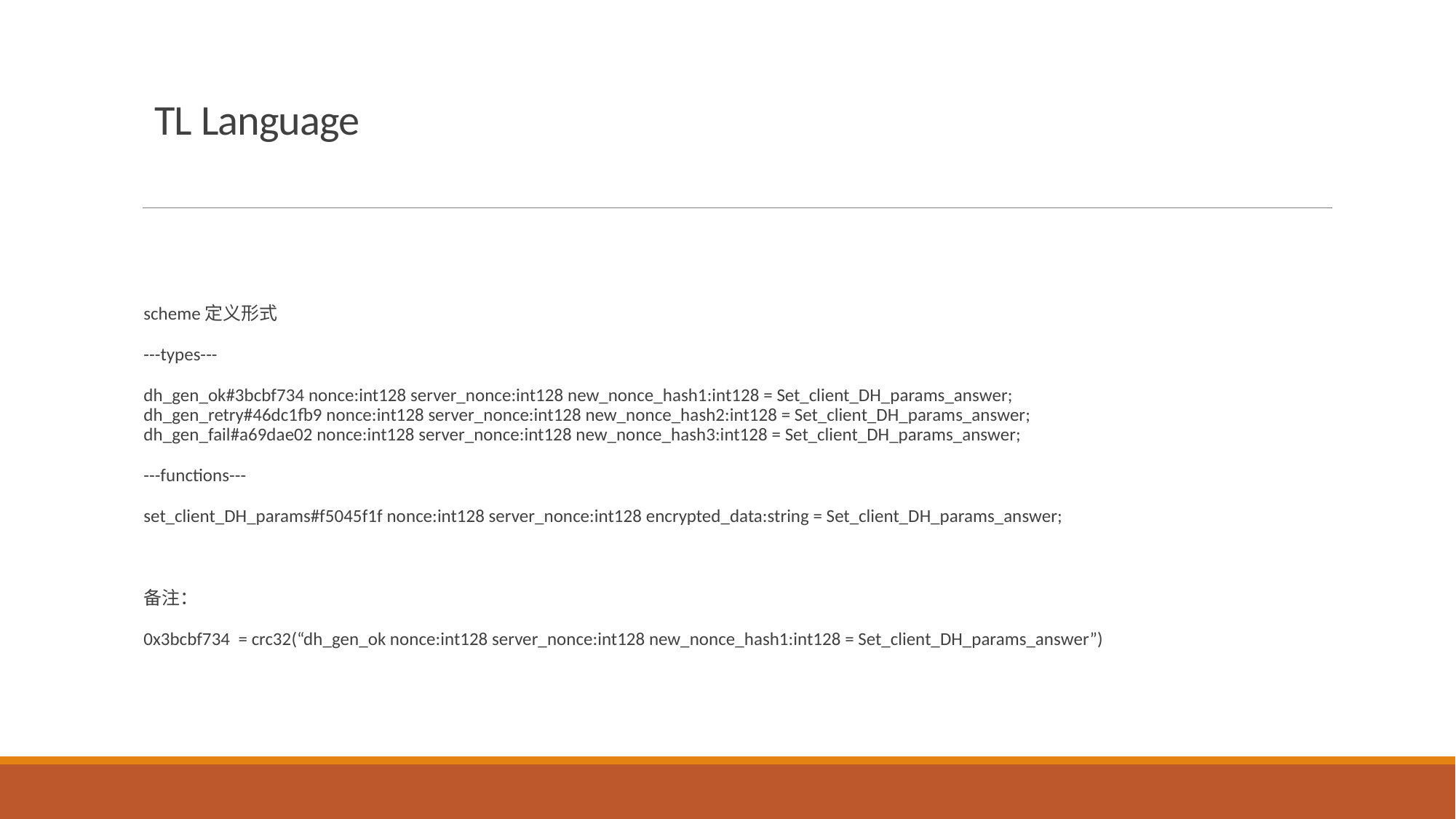

# TL Language

scheme定义形式
---types---
dh_gen_ok#3bcbf734 nonce:int128 server_nonce:int128 new_nonce_hash1:int128 = Set_client_DH_params_answer;
dh_gen_retry#46dc1fb9 nonce:int128 server_nonce:int128 new_nonce_hash2:int128 = Set_client_DH_params_answer;
dh_gen_fail#a69dae02 nonce:int128 server_nonce:int128 new_nonce_hash3:int128 = Set_client_DH_params_answer;
---functions---
set_client_DH_params#f5045f1f nonce:int128 server_nonce:int128 encrypted_data:string = Set_client_DH_params_answer;

备注：
0x3bcbf734  = crc32(“dh_gen_ok nonce:int128 server_nonce:int128 new_nonce_hash1:int128 = Set_client_DH_params_answer”)